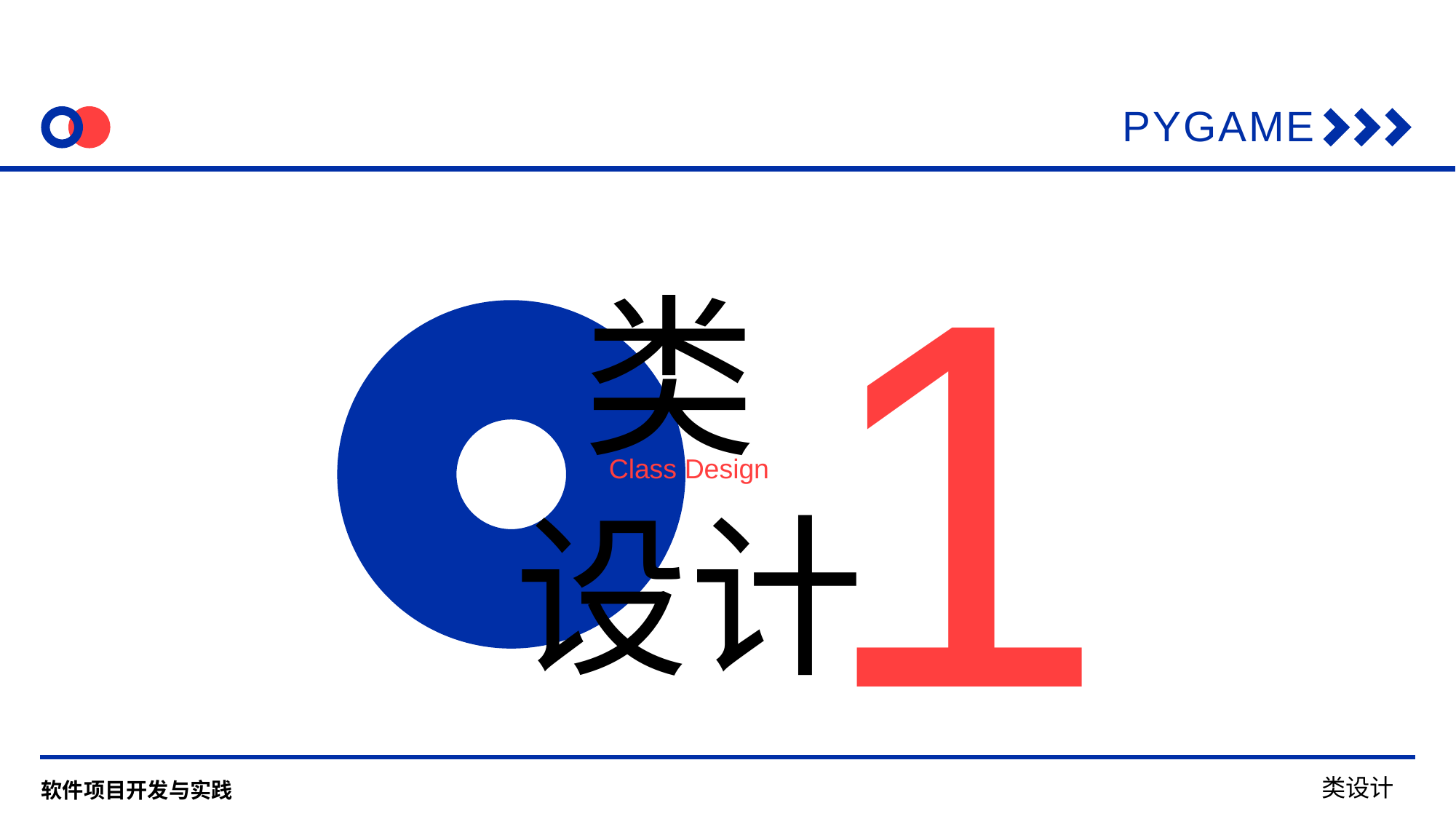

PYGAME

1
类  设计

Class Design
类设计
软件项目开发与实践